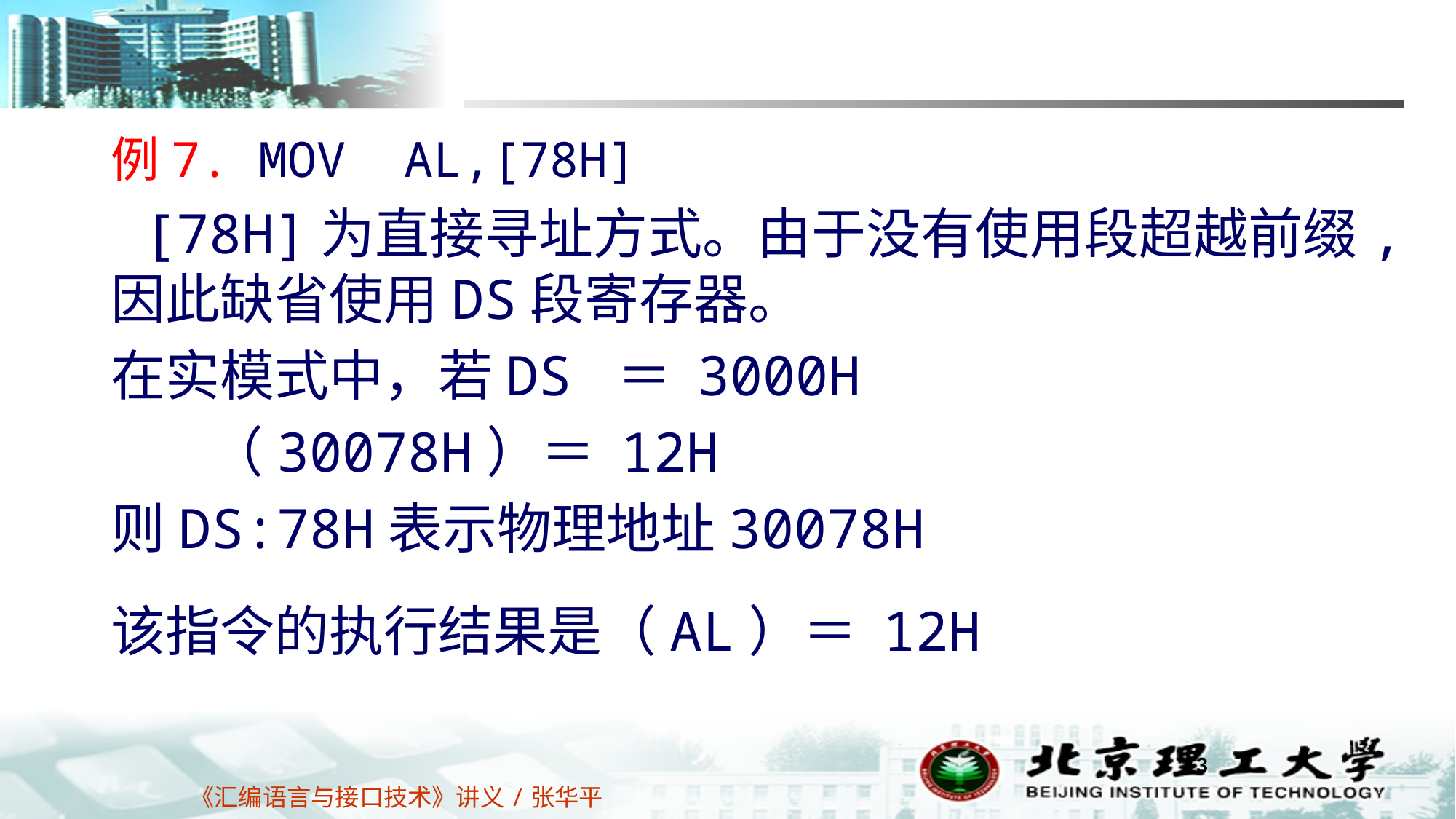

例7. MOV  AL,[78H]
 [78H]为直接寻址方式。由于没有使用段超越前缀,因此缺省使用DS段寄存器。
在实模式中，若DS ＝ 3000H
       （30078H）＝ 12H
则DS:78H表示物理地址30078H
该指令的执行结果是（AL）＝ 12H
13